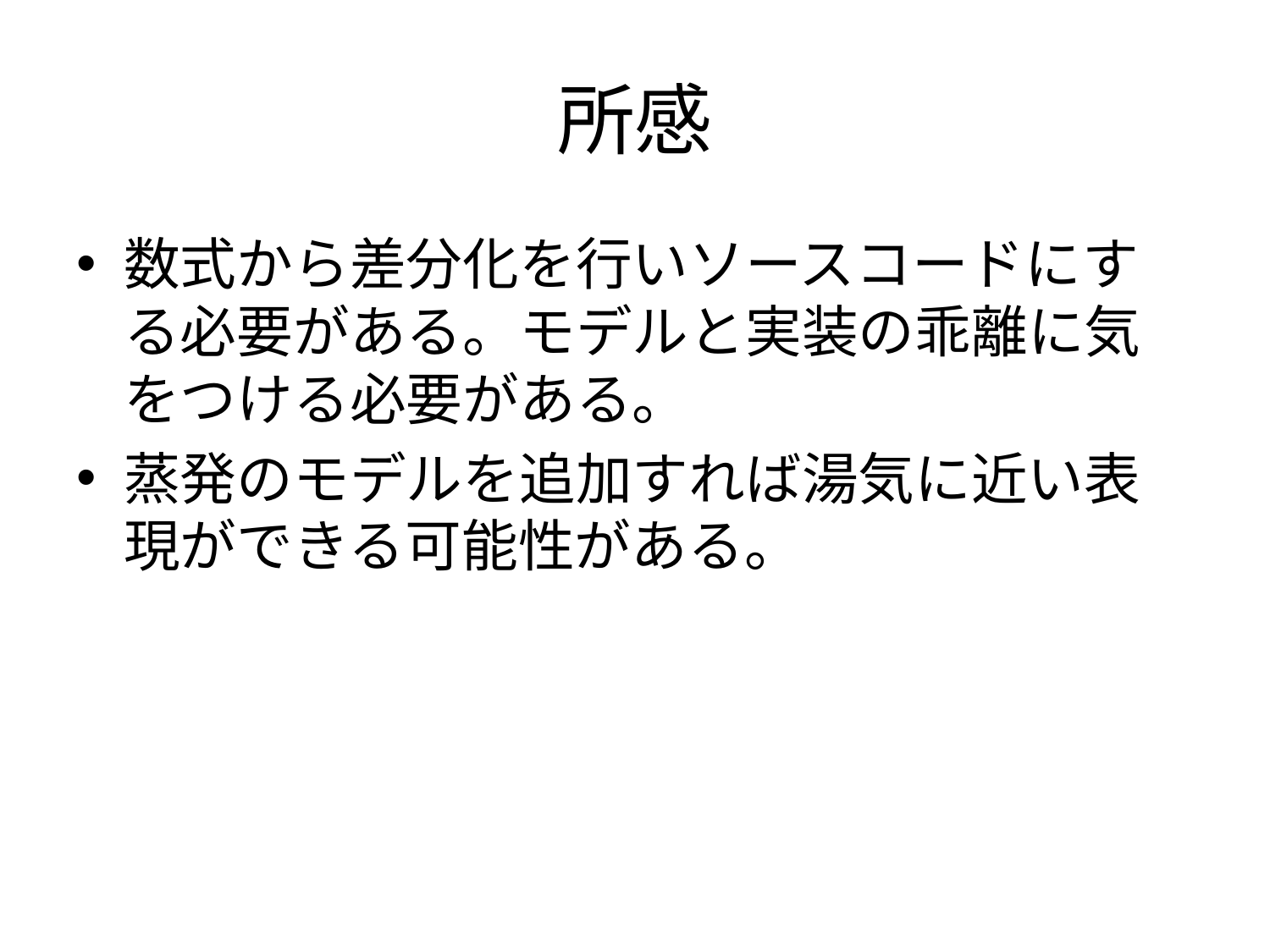

# 所感
数式から差分化を行いソースコードにする必要がある。モデルと実装の乖離に気をつける必要がある。
蒸発のモデルを追加すれば湯気に近い表現ができる可能性がある。